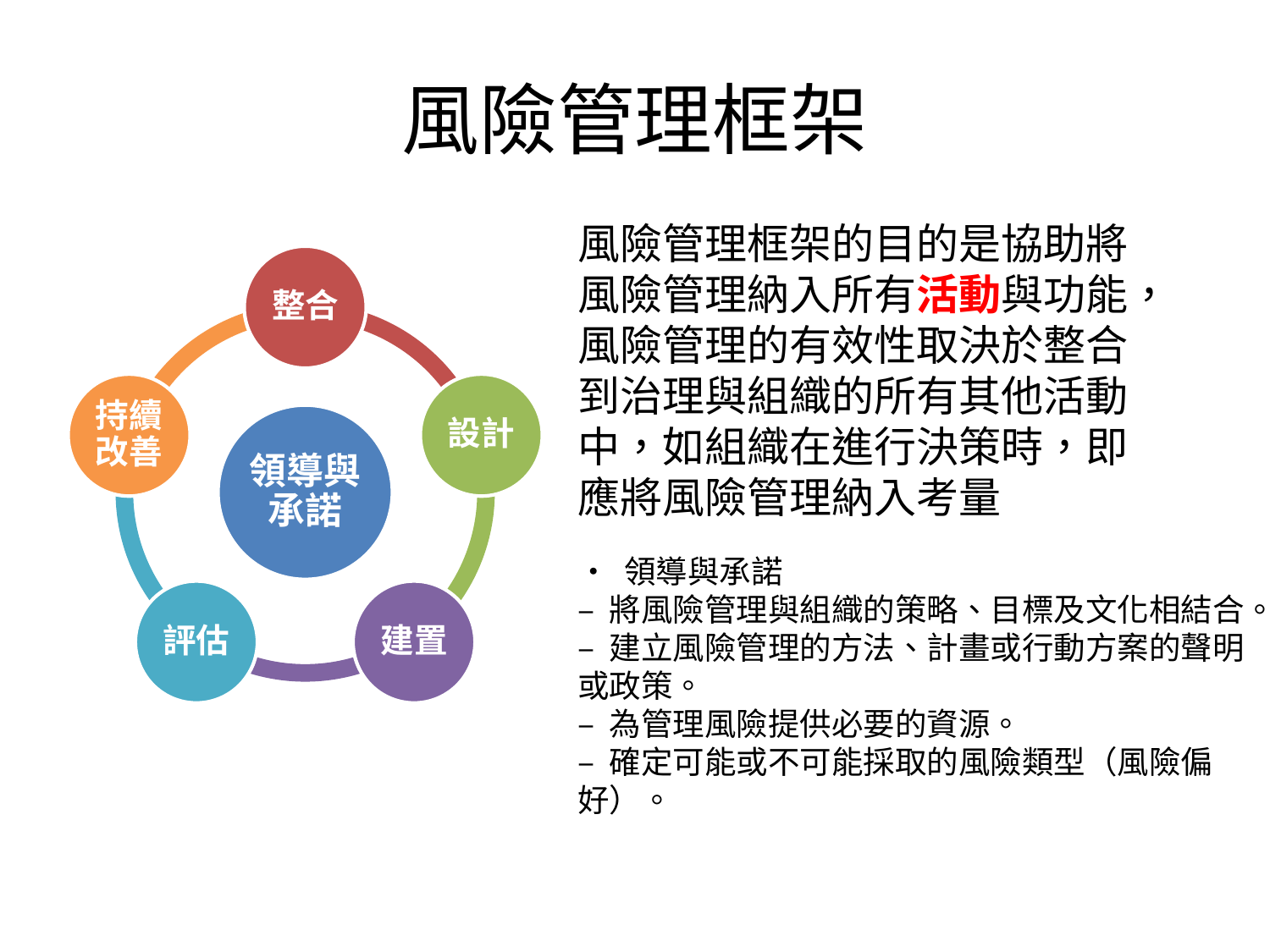

# 風險管理框架
風險管理框架的目的是協助將風險管理納入所有活動與功能，風險管理的有效性取決於整合到治理與組織的所有其他活動中，如組織在進行決策時，即應將風險管理納入考量
領導與承諾
整合
設計
建置
評估
持續改善
• 領導與承諾
‒ 將風險管理與組織的策略、目標及文化相結合。
‒ 建立風險管理的方法、計畫或行動方案的聲明或政策。
‒ 為管理風險提供必要的資源。
‒ 確定可能或不可能採取的風險類型（風險偏好）。